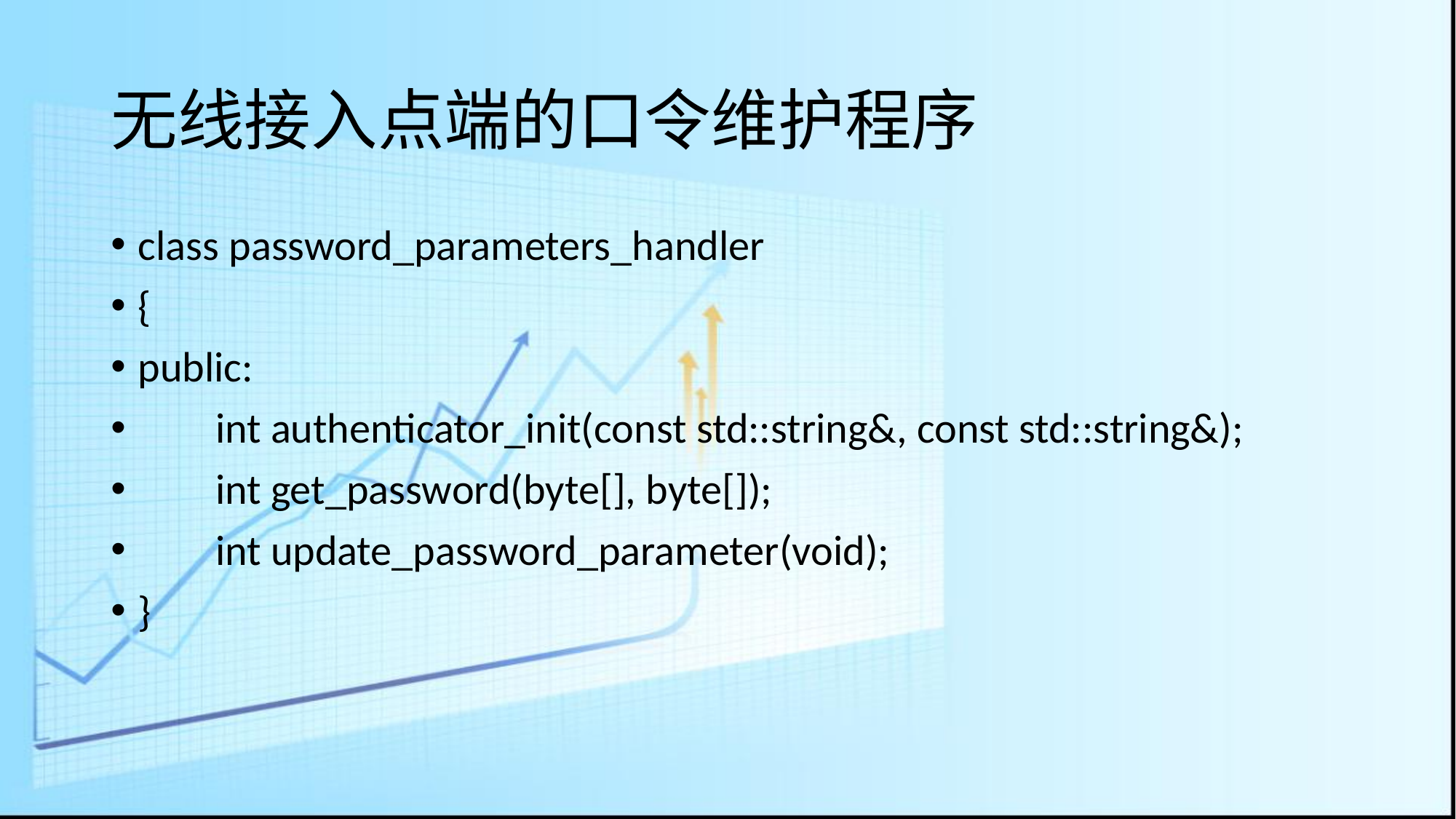

# 无线接入点端的口令维护程序
class password_parameters_handler
{
public:
        int authenticator_init(const std::string&, const std::string&);
        int get_password(byte[], byte[]);
        int update_password_parameter(void);
}